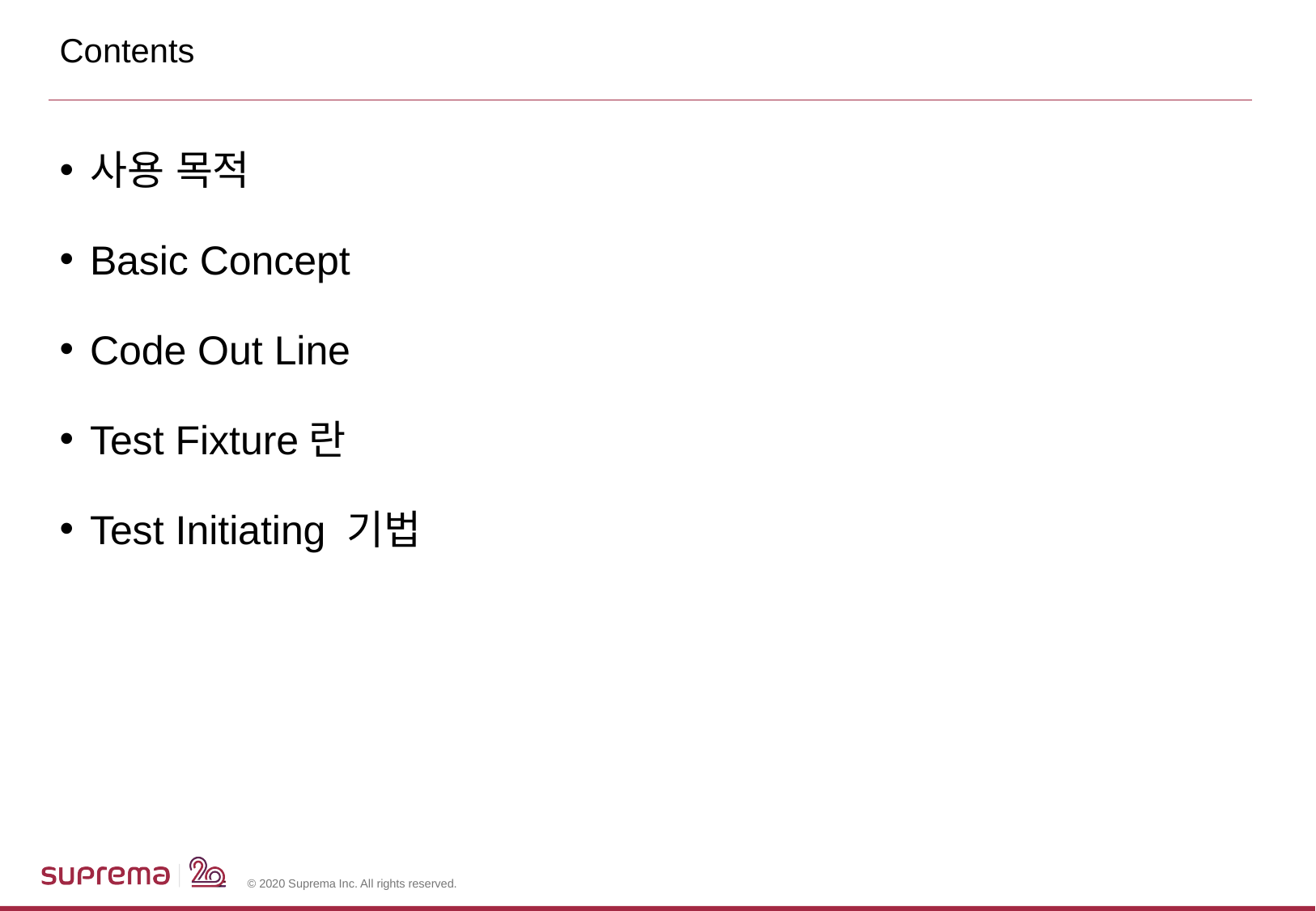

# Contents
사용 목적
Basic Concept
Code Out Line
Test Fixture란
Test Initiating 기법